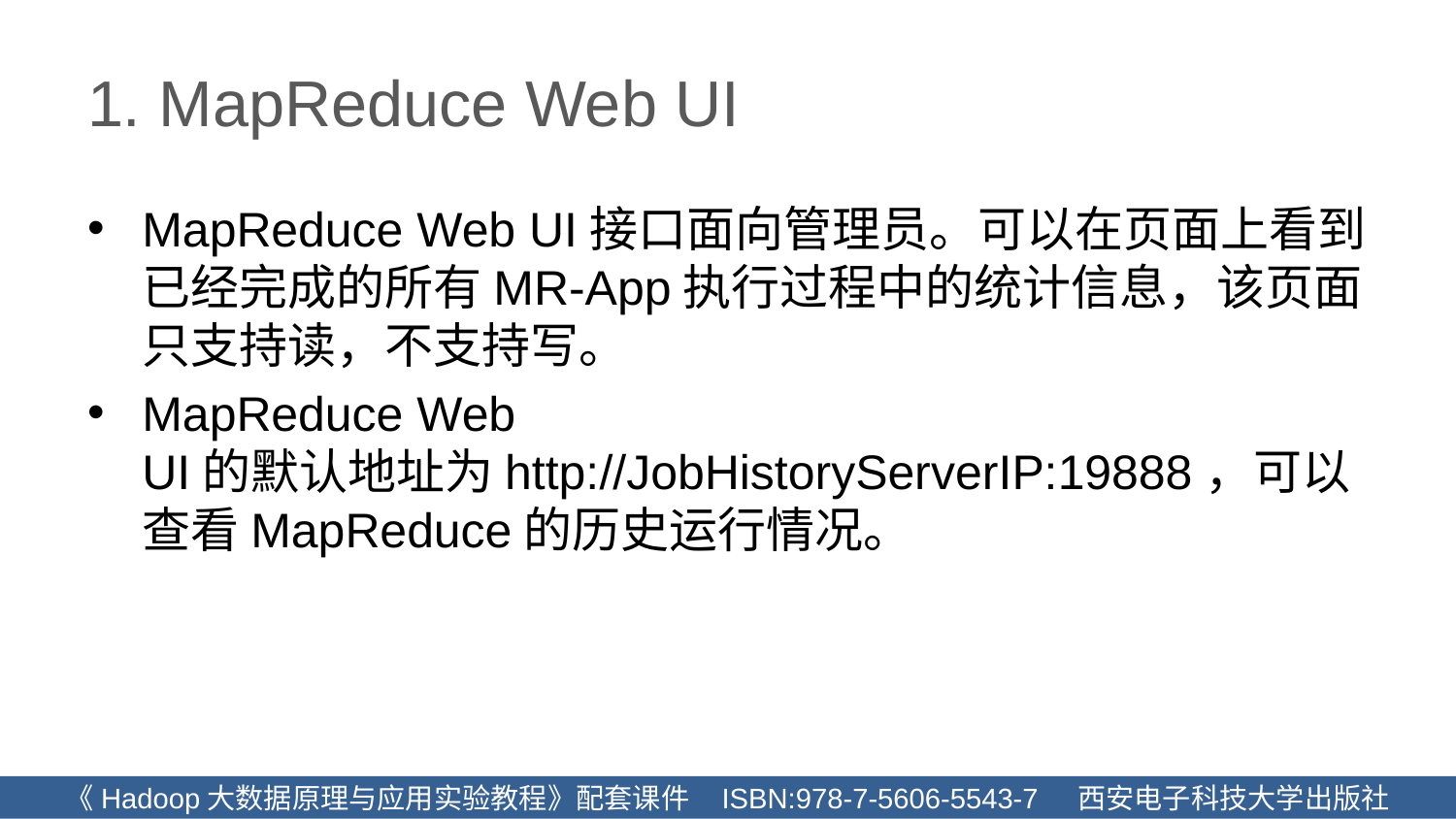

# 1. MapReduce Web UI
MapReduce Web UI接口面向管理员。可以在页面上看到已经完成的所有MR-App执行过程中的统计信息，该页面只支持读，不支持写。
MapReduce Web UI的默认地址为http://JobHistoryServerIP:19888，可以查看MapReduce的历史运行情况。